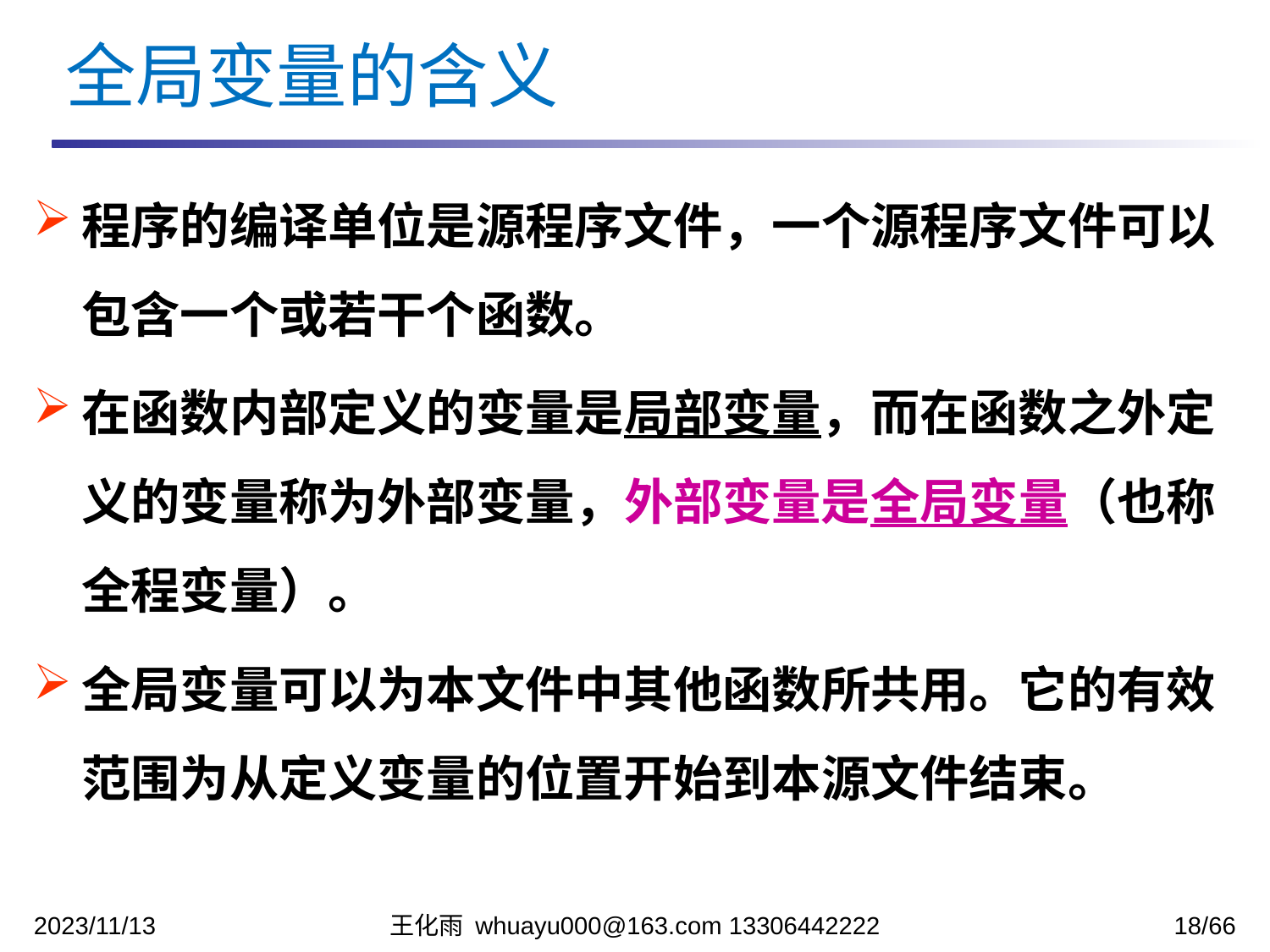

全局变量的含义
程序的编译单位是源程序文件，一个源程序文件可以包含一个或若干个函数。
在函数内部定义的变量是局部变量，而在函数之外定义的变量称为外部变量，外部变量是全局变量（也称全程变量）。
全局变量可以为本文件中其他函数所共用。它的有效范围为从定义变量的位置开始到本源文件结束。
2023/11/13
王化雨 whuayu000@163.com 13306442222
18/66